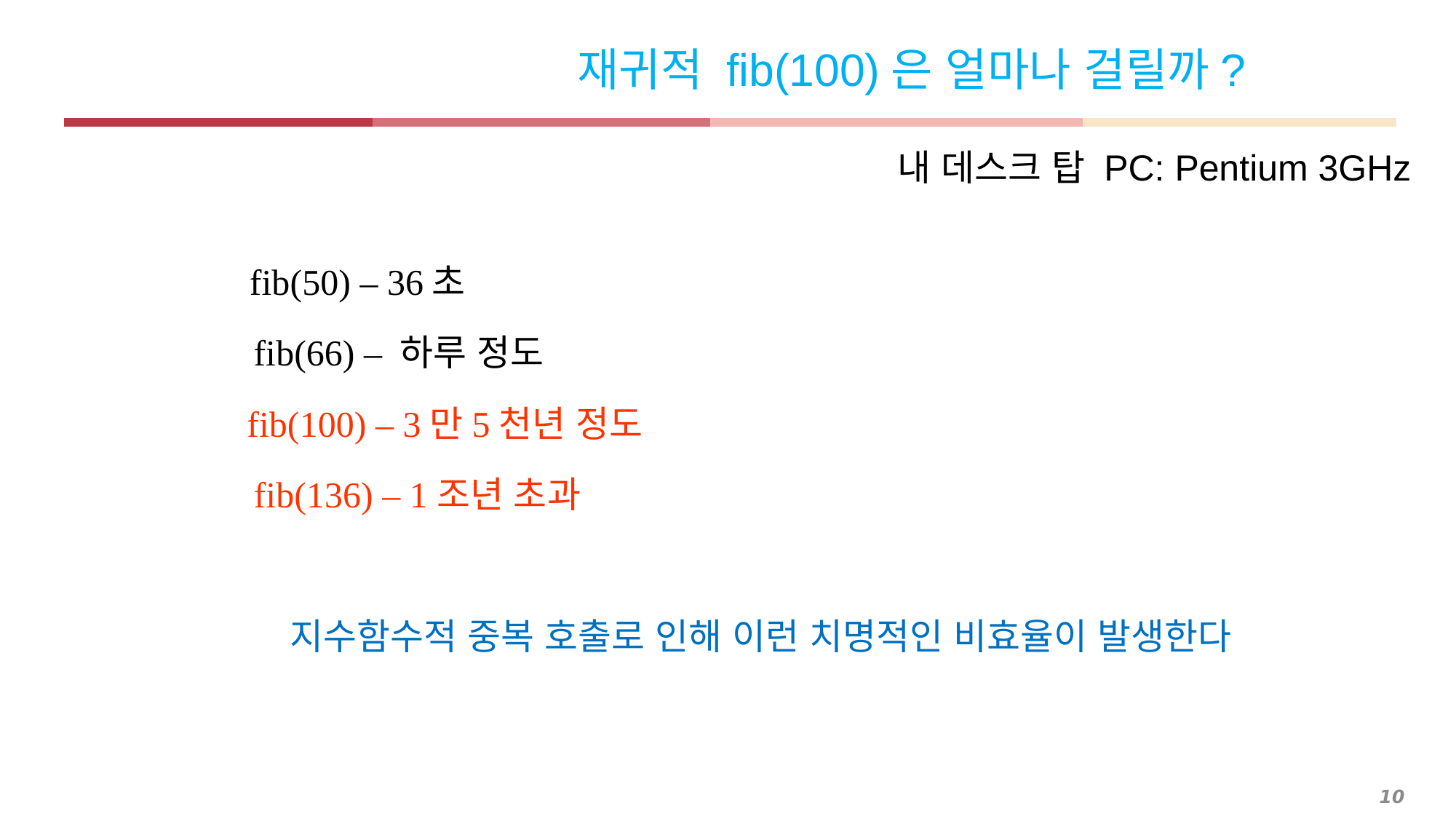

# 재귀적 fib(100)은 얼마나 걸릴까?
내 데스크 탑 PC: Pentium 3GHz
fib(50) – 36초
fib(66) – 하루 정도
fib(100) – 3만5천년 정도
fib(136) – 1조년 초과
지수함수적 중복 호출로 인해 이런 치명적인 비효율이 발생한다